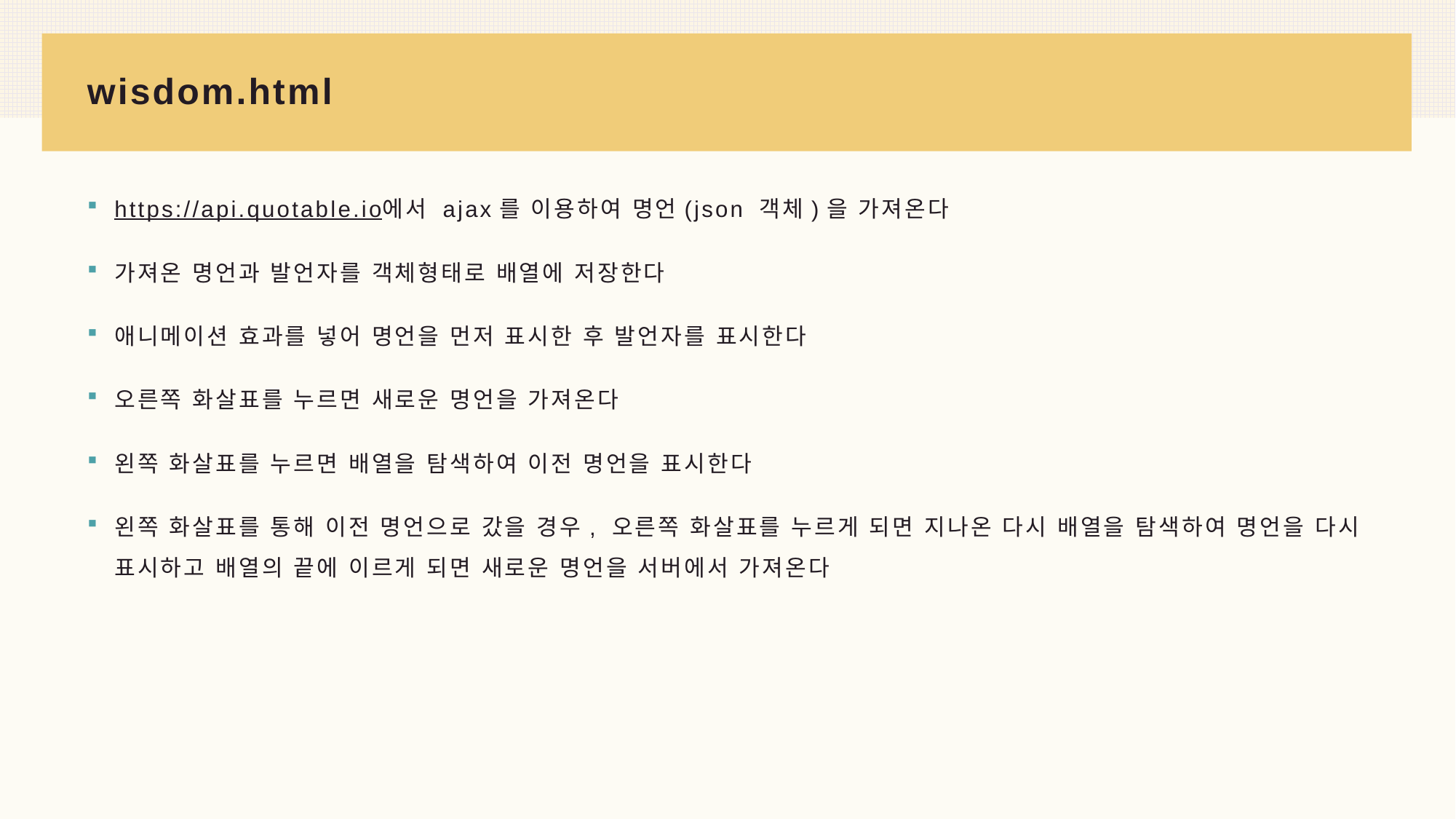

# wisdom.html
https://api.quotable.io에서 ajax를 이용하여 명언(json 객체)을 가져온다
가져온 명언과 발언자를 객체형태로 배열에 저장한다
애니메이션 효과를 넣어 명언을 먼저 표시한 후 발언자를 표시한다
오른쪽 화살표를 누르면 새로운 명언을 가져온다
왼쪽 화살표를 누르면 배열을 탐색하여 이전 명언을 표시한다
왼쪽 화살표를 통해 이전 명언으로 갔을 경우, 오른쪽 화살표를 누르게 되면 지나온 다시 배열을 탐색하여 명언을 다시 표시하고 배열의 끝에 이르게 되면 새로운 명언을 서버에서 가져온다